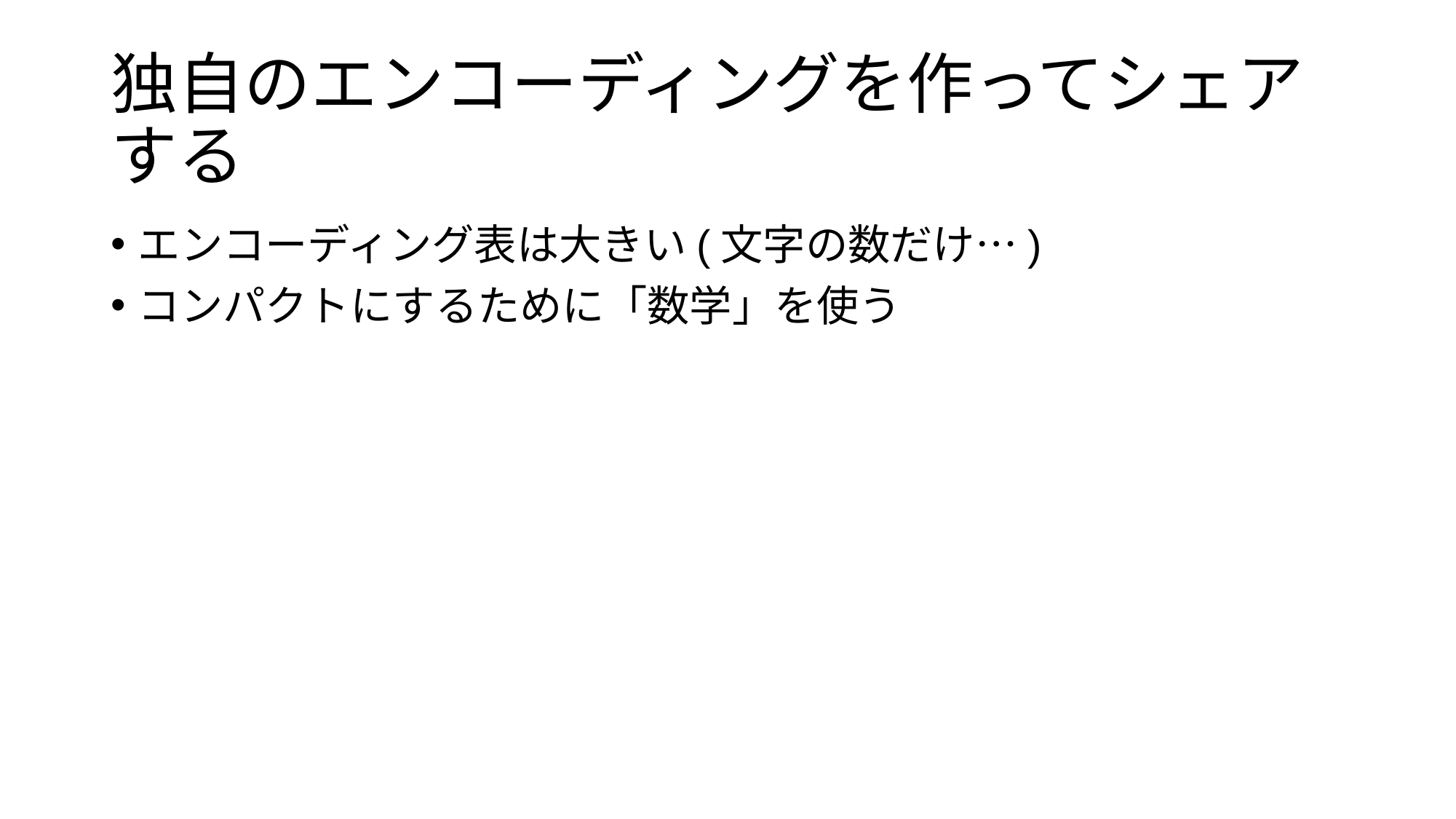

# 独自のエンコーディングを作ってシェアする
エンコーディング表は大きい(文字の数だけ…)
コンパクトにするために「数学」を使う